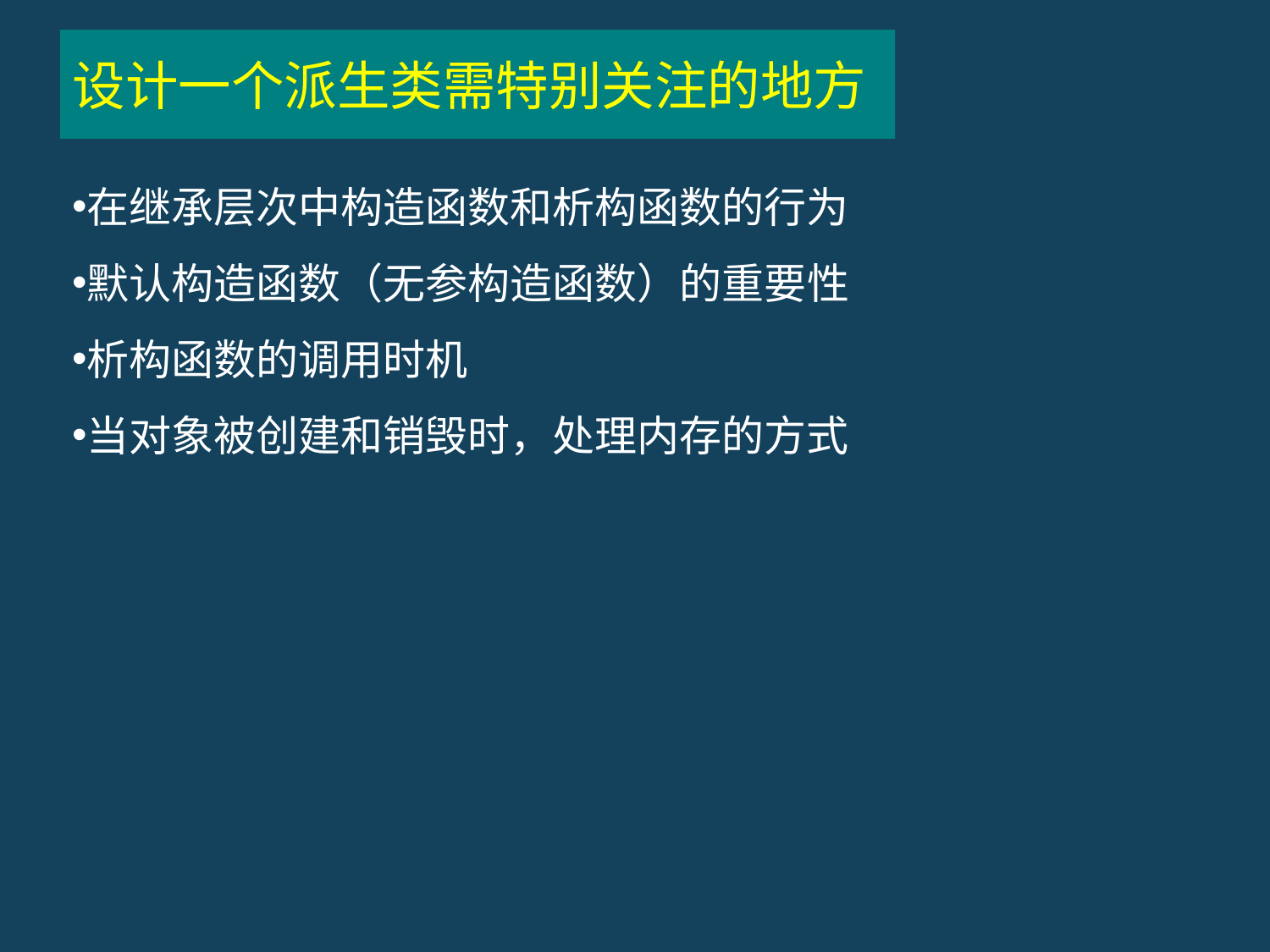

# 设计一个派生类需特别关注的地方
在继承层次中构造函数和析构函数的行为
默认构造函数（无参构造函数）的重要性
析构函数的调用时机
当对象被创建和销毁时，处理内存的方式